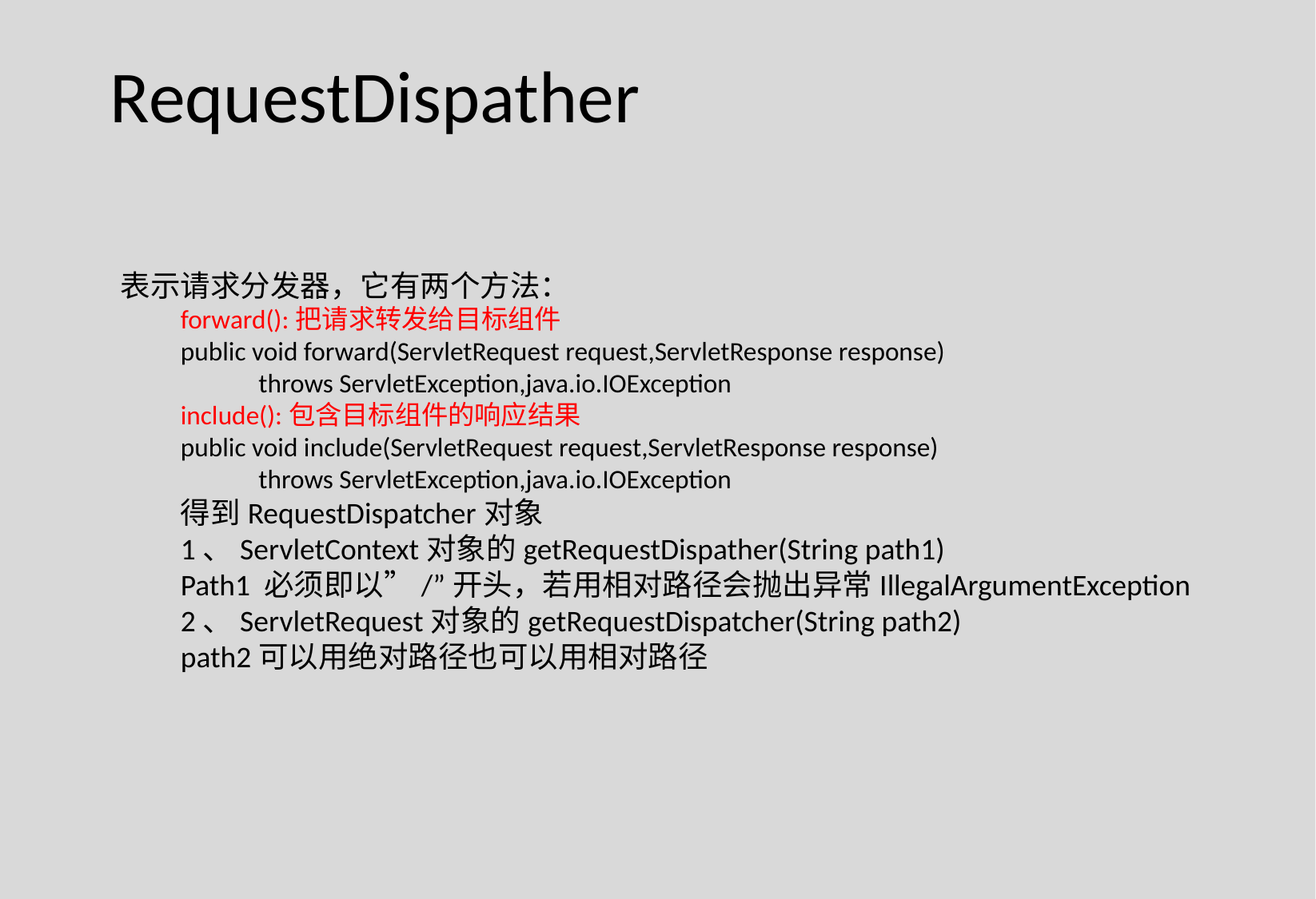

RequestDispather
表示请求分发器，它有两个方法：
forward():把请求转发给目标组件
public void forward(ServletRequest request,ServletResponse response)
             throws ServletException,java.io.IOException
include():包含目标组件的响应结果
public void include(ServletRequest request,ServletResponse response)
             throws ServletException,java.io.IOException
得到RequestDispatcher对象
1、ServletContext对象的getRequestDispather(String path1)
Path1 必须即以”/”开头，若用相对路径会抛出异常IllegalArgumentException
2、ServletRequest对象的getRequestDispatcher(String path2)
path2可以用绝对路径也可以用相对路径